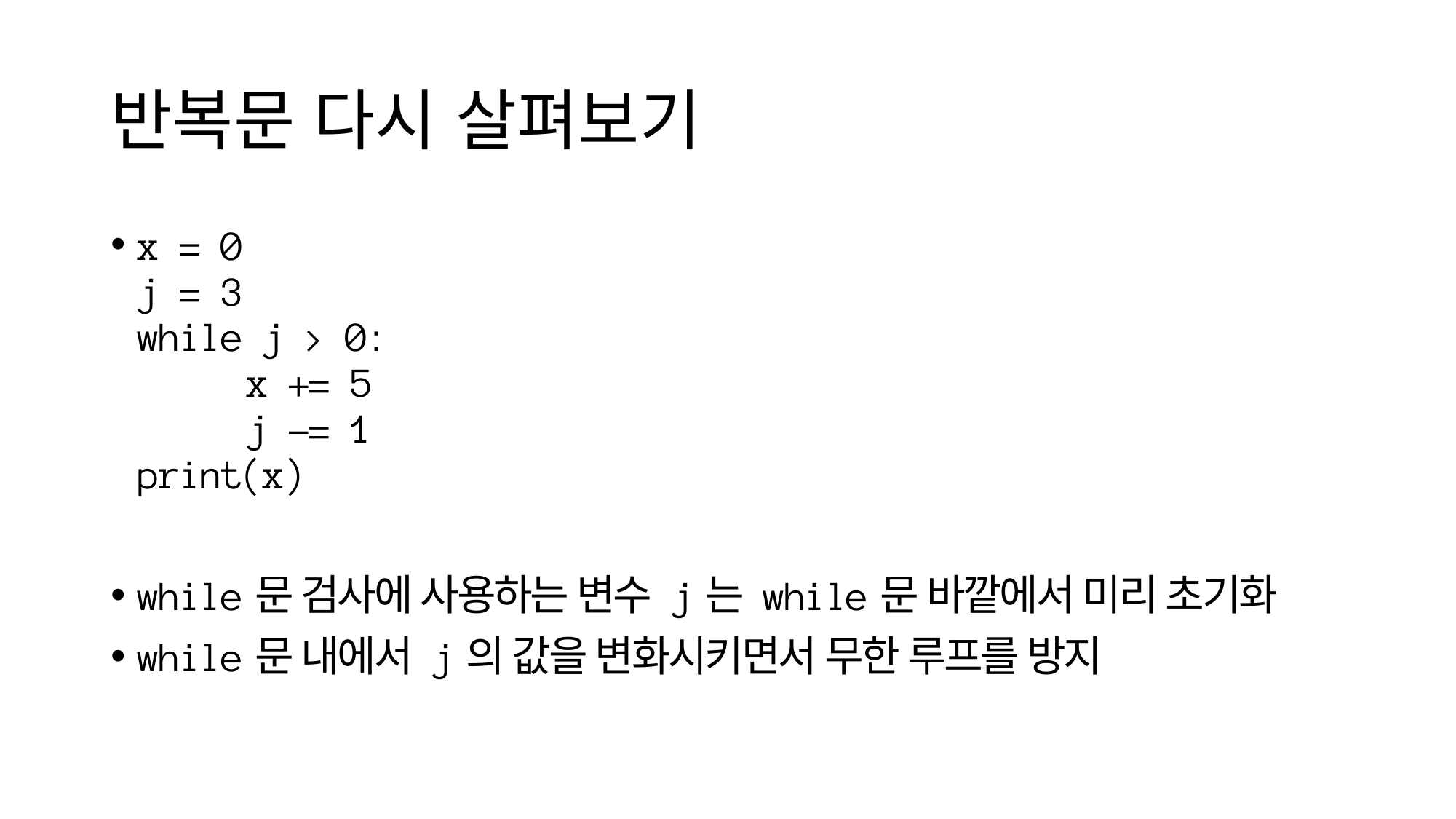

# 반복문 다시 살펴보기
x = 0
j = 3
while j > 0:
	x += 5
	j -= 1
print(x)

while문 검사에 사용하는 변수 j는 while문 바깥에서 미리 초기화
while문 내에서 j의 값을 변화시키면서 무한 루프를 방지